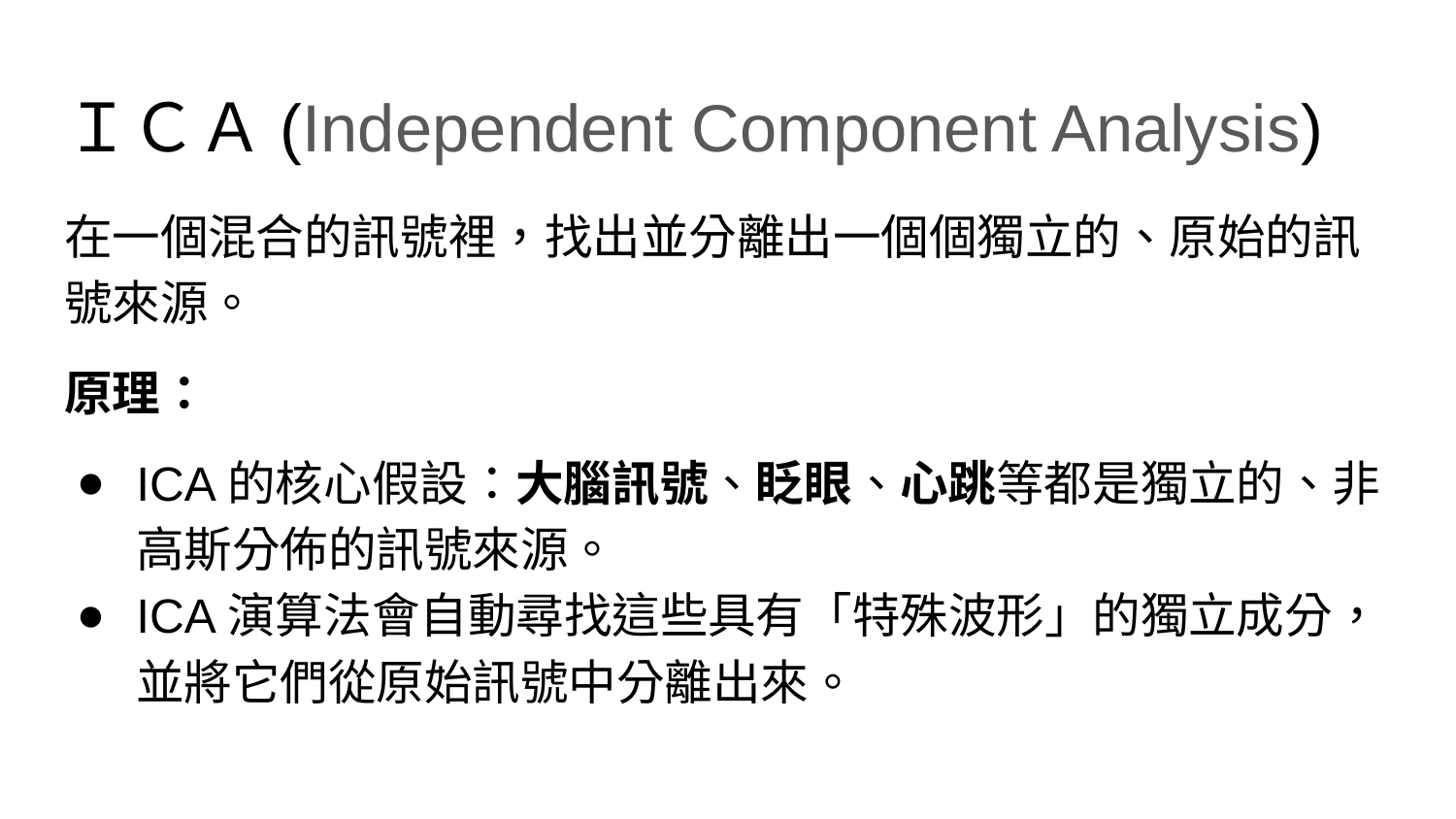

# ＩＣＡ(Independent Component Analysis)
在一個混合的訊號裡，找出並分離出一個個獨立的、原始的訊號來源。
原理：
ICA的核心假設：大腦訊號、眨眼、心跳等都是獨立的、非高斯分佈的訊號來源。
ICA演算法會自動尋找這些具有「特殊波形」的獨立成分，並將它們從原始訊號中分離出來。